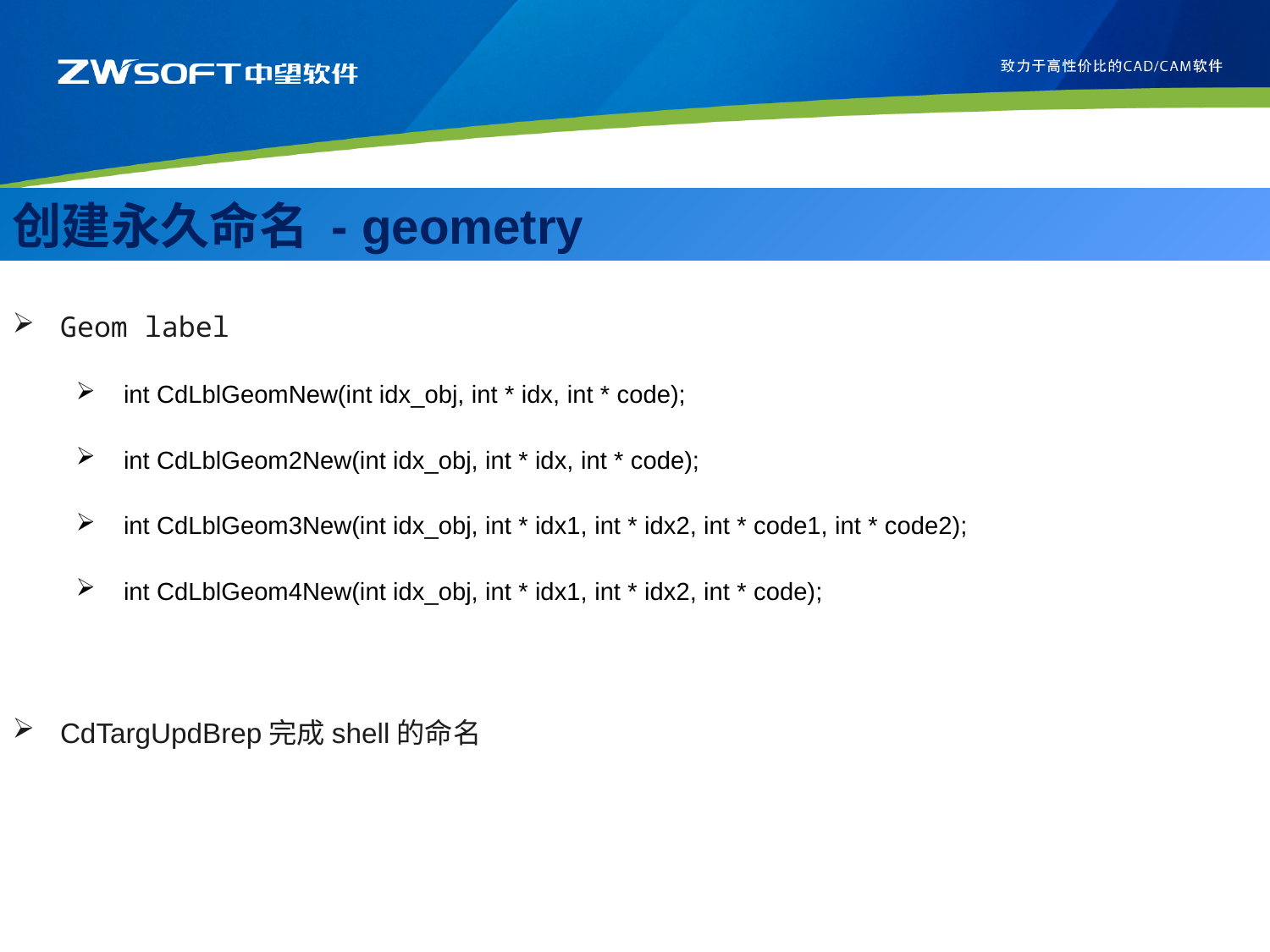

创建永久命名 - geometry
Geom label
int CdLblGeomNew(int idx_obj, int * idx, int * code);
int CdLblGeom2New(int idx_obj, int * idx, int * code);
int CdLblGeom3New(int idx_obj, int * idx1, int * idx2, int * code1, int * code2);
int CdLblGeom4New(int idx_obj, int * idx1, int * idx2, int * code);

CdTargUpdBrep完成shell的命名